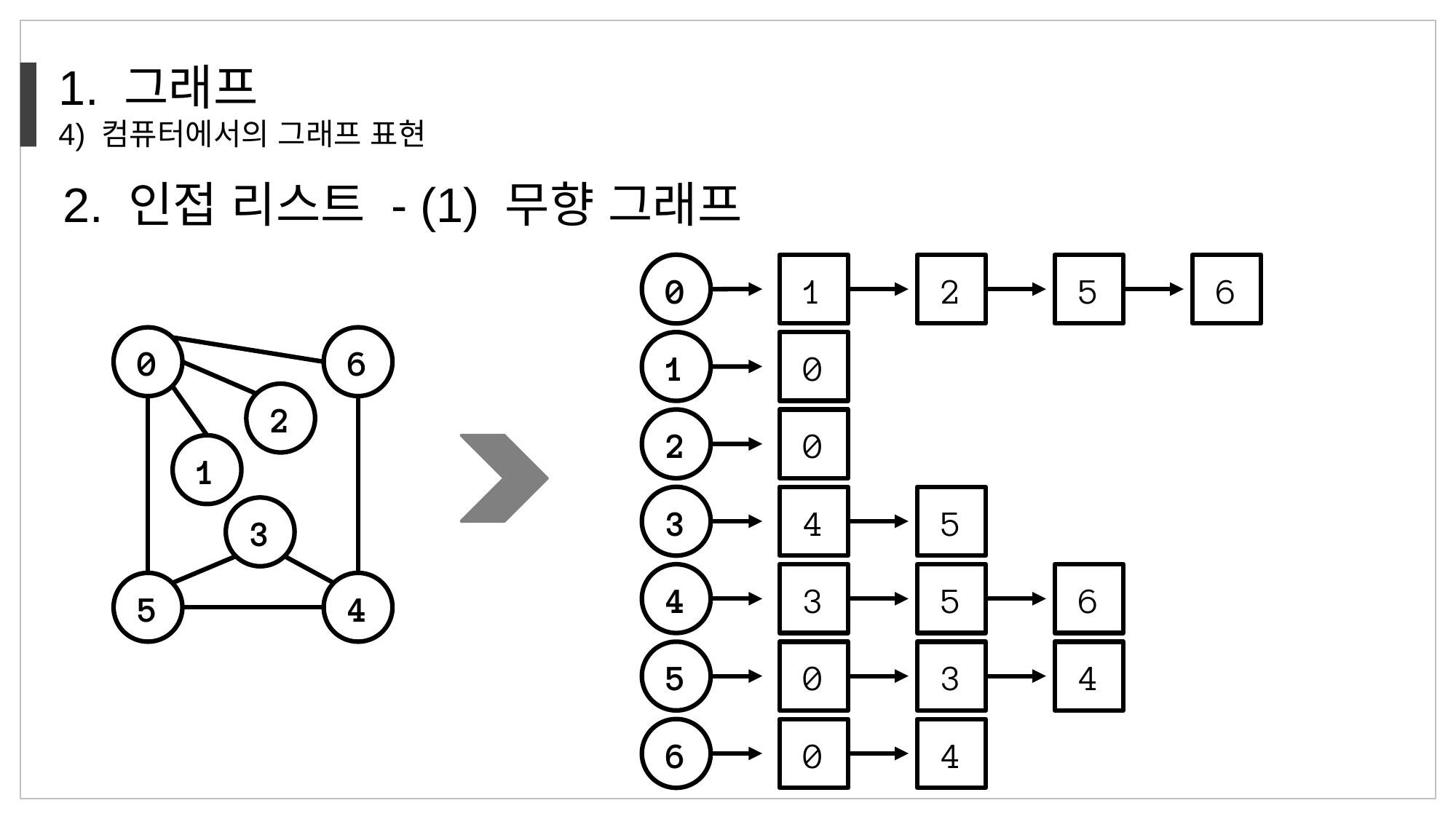

1. 그래프
4) 컴퓨터에서의 그래프 표현

2. 인접 리스트 - (1) 무향 그래프
0
1
2
5
6
1
0
0
2
3
4
5
4
3
6
5
5
0
4
3
6
0
4
6
0
2
1
3
5
4